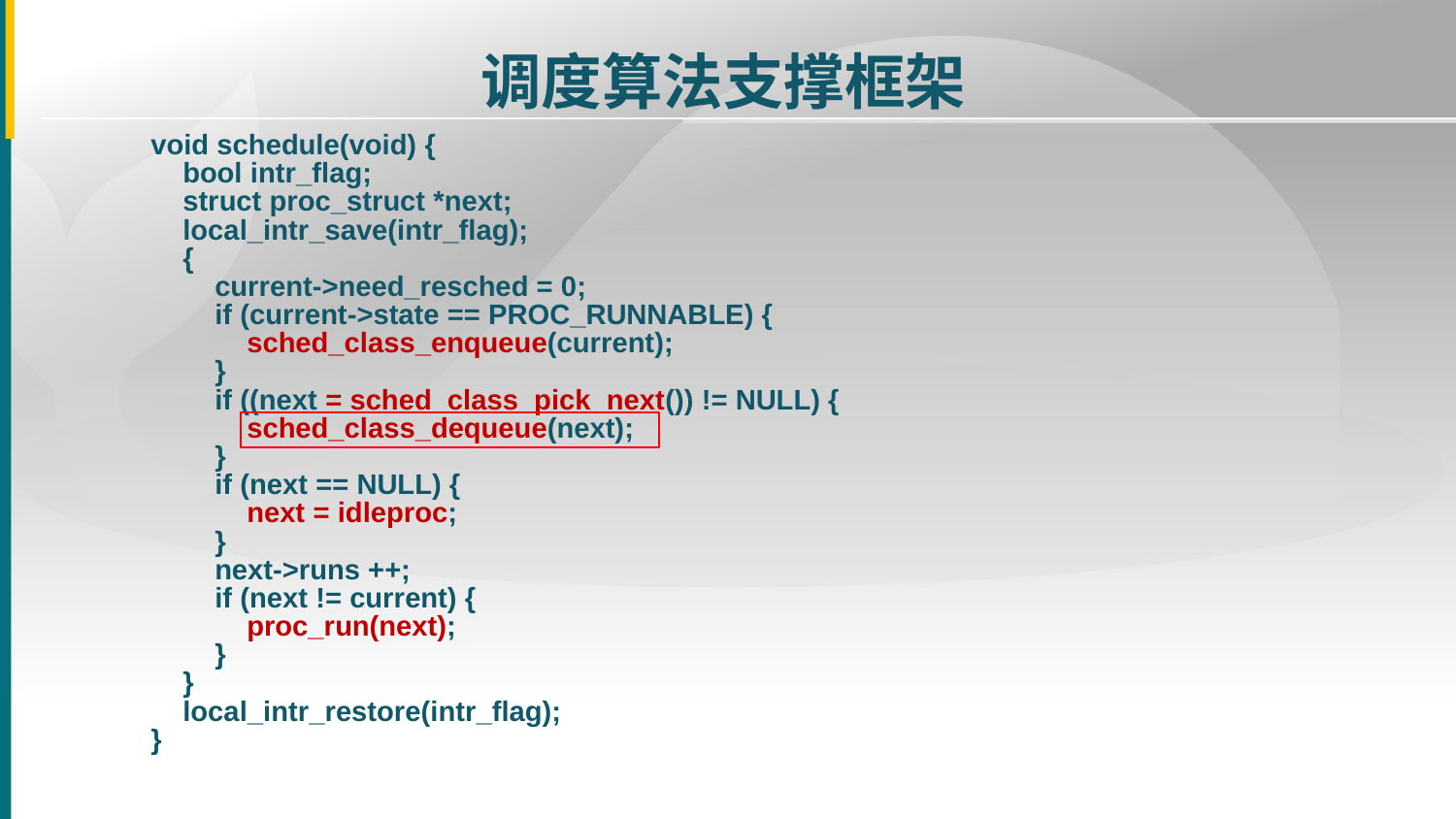

调度算法支撑框架
void schedule(void) {
    bool intr_flag;
    struct proc_struct *next;
    local_intr_save(intr_flag);
    {
        current->need_resched = 0;
        if (current->state == PROC_RUNNABLE) {
            sched_class_enqueue(current);
        }
        if ((next = sched_class_pick_next()) != NULL) {
            sched_class_dequeue(next);
        }
        if (next == NULL) {
            next = idleproc;
        }
        next->runs ++;
        if (next != current) {
            proc_run(next);
        }
    }
    local_intr_restore(intr_flag);
}